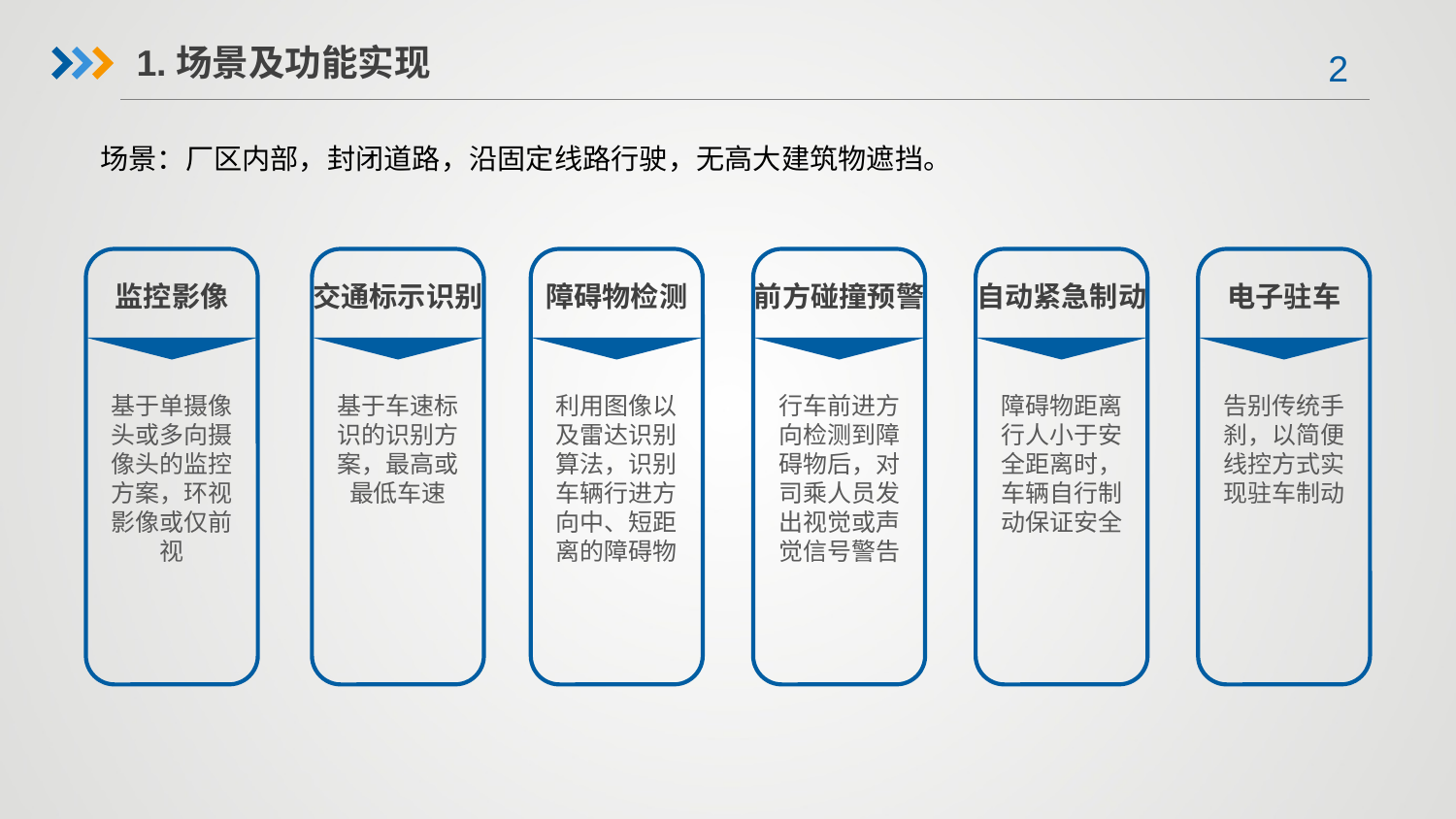

1.场景及功能实现
场景：厂区内部，封闭道路，沿固定线路行驶，无高大建筑物遮挡。

电子驻车
交通标示识别
监控影像
障碍物检测
前方碰撞预警
自动紧急制动

基于单摄像头或多向摄像头的监控方案，环视影像或仅前视
基于车速标识的识别方案，最高或最低车速

利用图像以及雷达识别算法，识别车辆行进方向中、短距离的障碍物
行车前进方向检测到障碍物后，对司乘人员发出视觉或声觉信号警告
障碍物距离行人小于安全距离时，车辆自行制动保证安全
告别传统手刹，以简便线控方式实现驻车制动